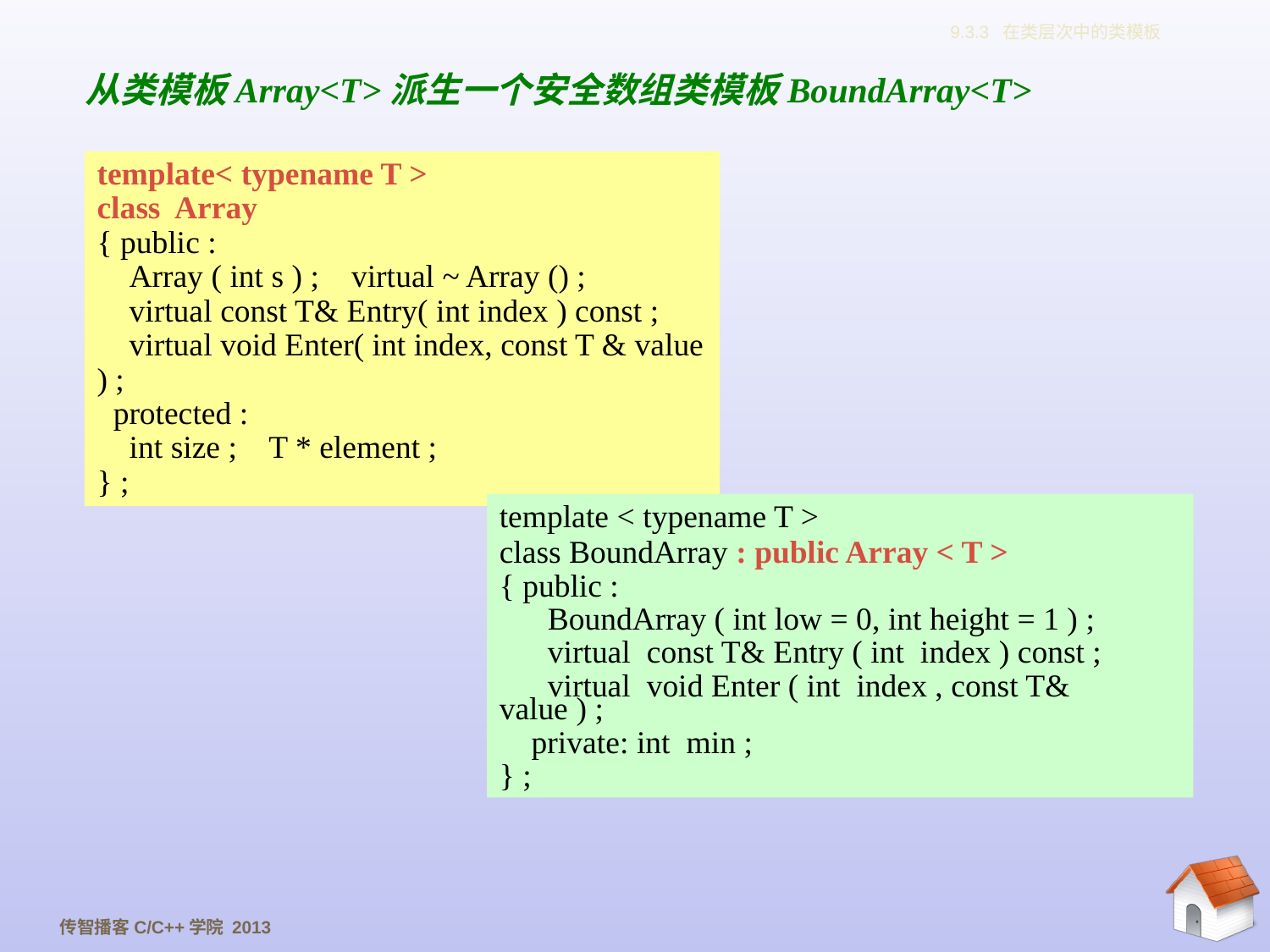

# 9.3.3  在类层次中的类模板
从类模板Array<T>派生一个安全数组类模板BoundArray<T>
template< typename T >
class  Array
{ public :
    Array ( int s ) ;    virtual ~ Array () ;
    virtual const T& Entry( int index ) const ;
    virtual void Enter( int index, const T & value ) ;
  protected :
    int size ;    T * element ;
} ;
template < typename T >
class BoundArray : public Array < T >
{ public :
      BoundArray ( int low = 0, int height = 1 ) ;
      virtual  const T& Entry ( int  index ) const ;
      virtual  void Enter ( int  index , const T& value ) ;
    private: int  min ;
} ;